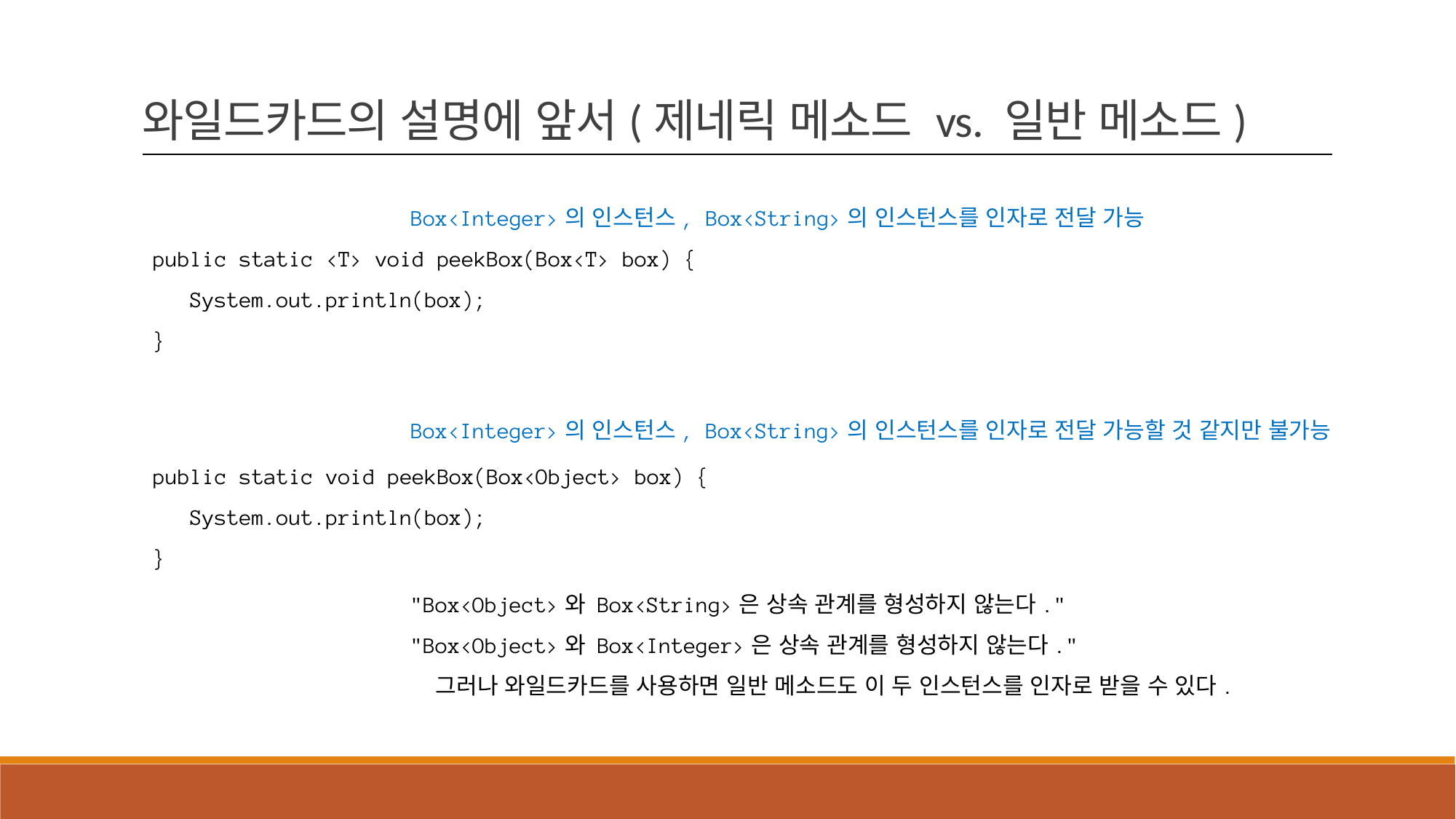

와일드카드의 설명에 앞서(제네릭 메소드 vs. 일반 메소드)
Box<Integer>의 인스턴스, Box<String>의 인스턴스를 인자로 전달 가능
public static <T> void peekBox(Box<T> box) {
   System.out.println(box);
}
Box<Integer>의 인스턴스, Box<String>의 인스턴스를 인자로 전달 가능할 것 같지만 불가능
public static void peekBox(Box<Object> box) {
   System.out.println(box);
}
"Box<Object>와 Box<String>은 상속 관계를 형성하지 않는다."
"Box<Object>와 Box<Integer>은 상속 관계를 형성하지 않는다."
   그러나 와일드카드를 사용하면 일반 메소드도 이 두 인스턴스를 인자로 받을 수 있다.